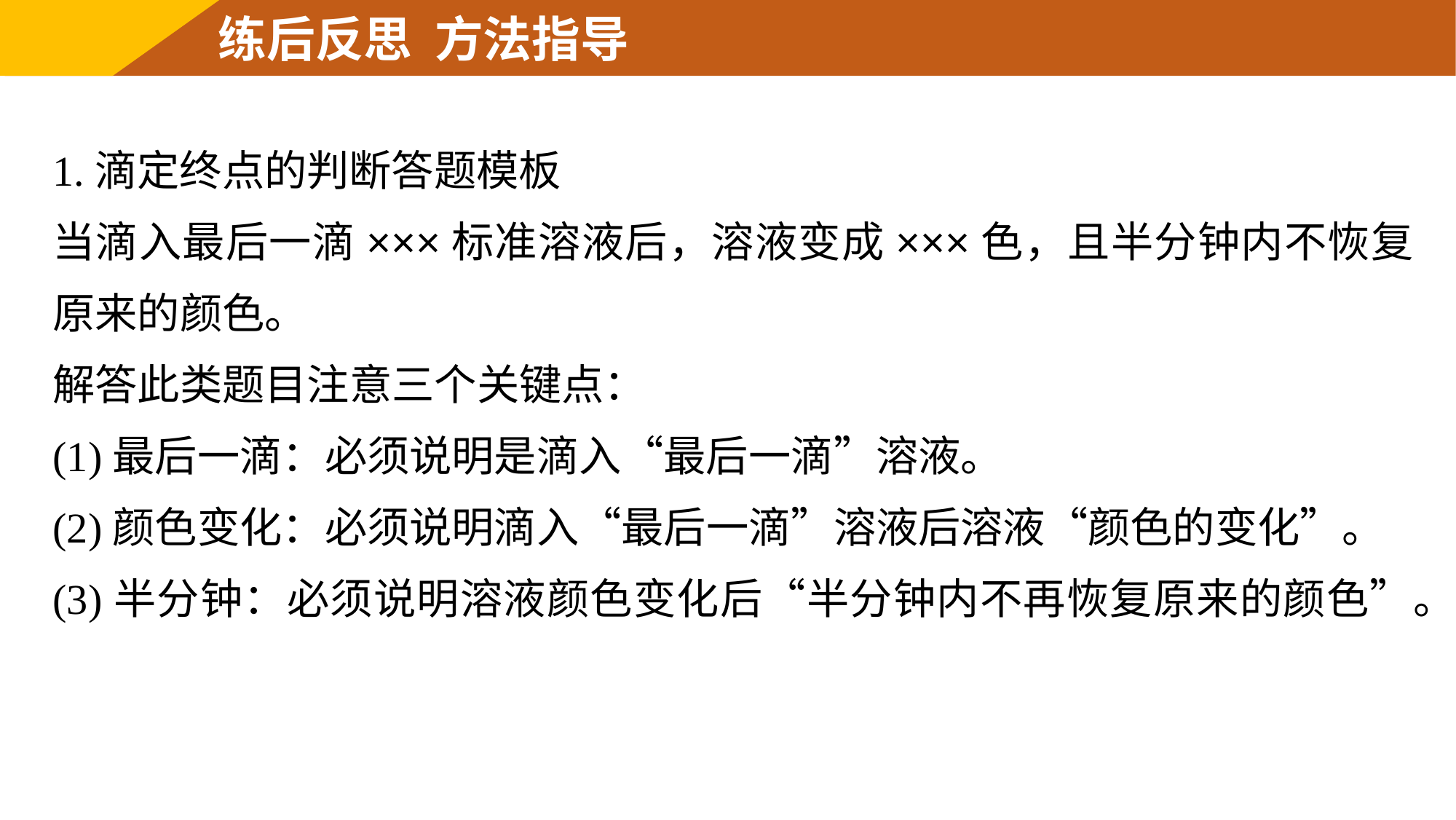

练后反思  方法指导
1.滴定终点的判断答题模板
当滴入最后一滴×××标准溶液后，溶液变成×××色，且半分钟内不恢复原来的颜色。
解答此类题目注意三个关键点：
(1)最后一滴：必须说明是滴入“最后一滴”溶液。
(2)颜色变化：必须说明滴入“最后一滴”溶液后溶液“颜色的变化”。
(3)半分钟：必须说明溶液颜色变化后“半分钟内不再恢复原来的颜色”。